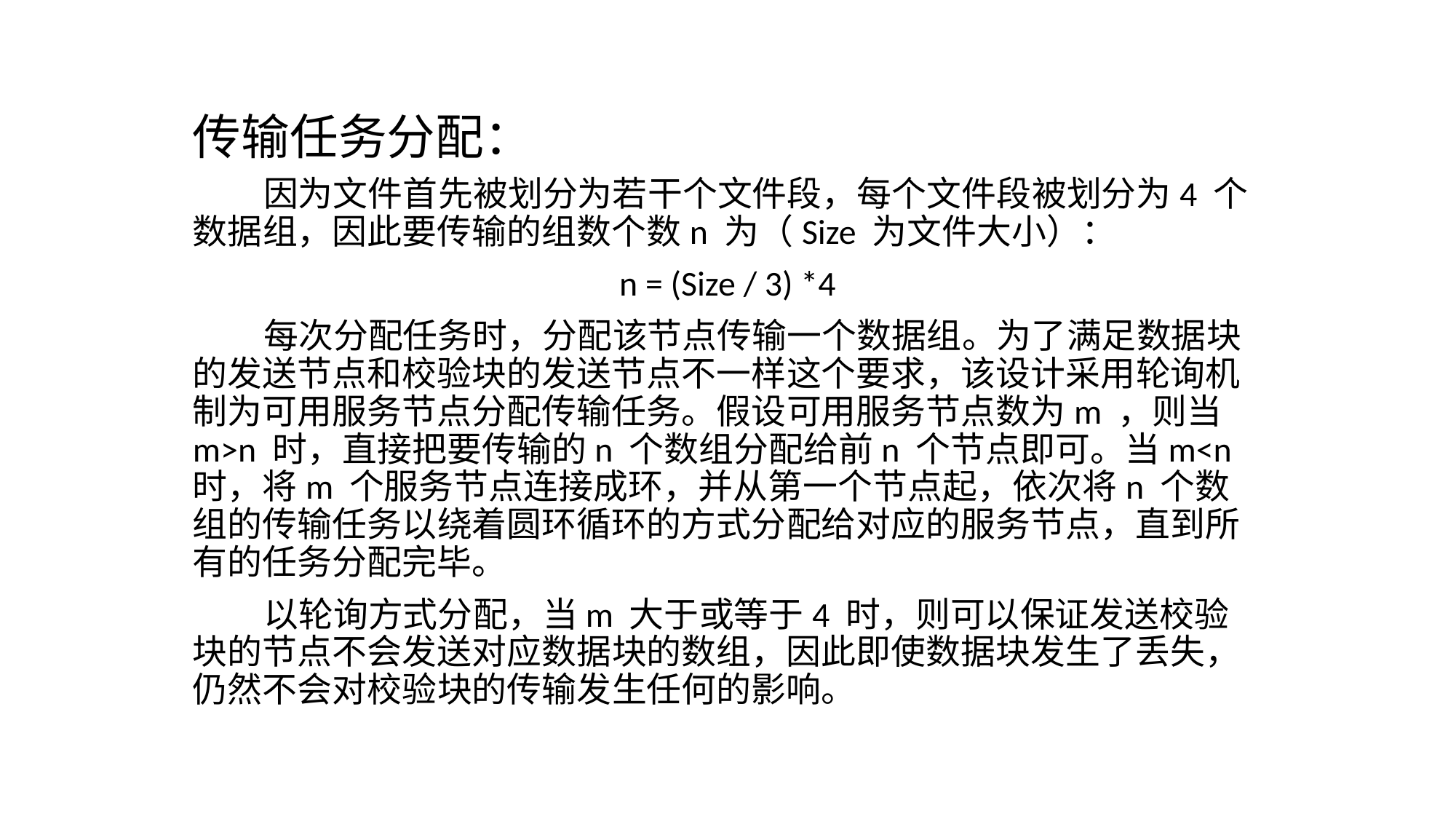

# 传输任务分配：
        因为文件首先被划分为若干个文件段，每个文件段被划分为4 个数据组，因此要传输的组数个数n 为（Size 为文件大小）：
n = (Size / 3) *4
        每次分配任务时，分配该节点传输一个数据组。为了满足数据块的发送节点和校验块的发送节点不一样这个要求，该设计采用轮询机制为可用服务节点分配传输任务。假设可用服务节点数为m ，则当m>n 时，直接把要传输的n 个数组分配给前n 个节点即可。当m<n 时，将m 个服务节点连接成环，并从第一个节点起，依次将n 个数组的传输任务以绕着圆环循环的方式分配给对应的服务节点，直到所有的任务分配完毕。
        以轮询方式分配，当m 大于或等于4 时，则可以保证发送校验块的节点不会发送对应数据块的数组，因此即使数据块发生了丢失，仍然不会对校验块的传输发生任何的影响。